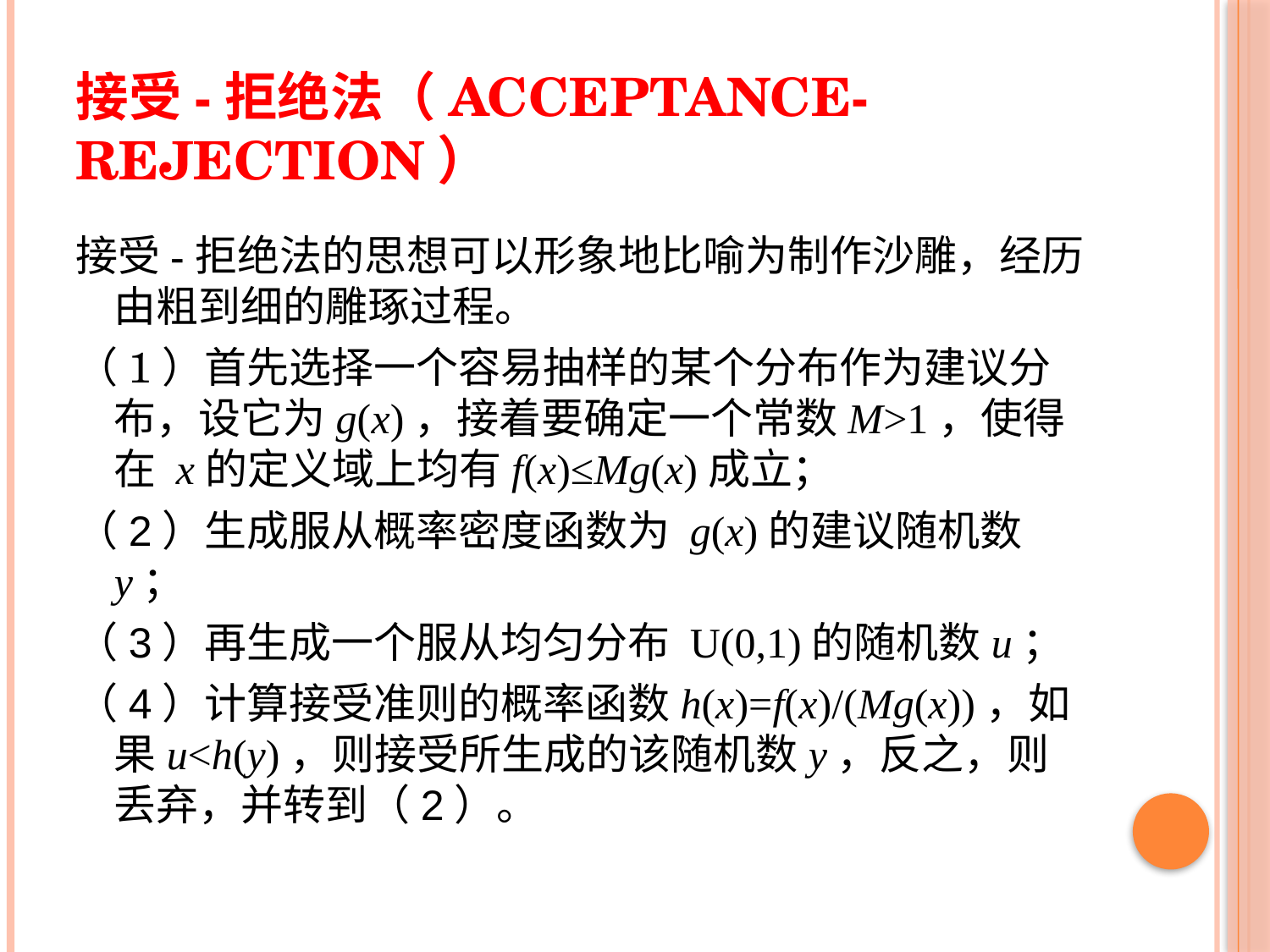

# 接受-拒绝法（acceptance-rejection）
接受-拒绝法的思想可以形象地比喻为制作沙雕，经历由粗到细的雕琢过程。
（1）首先选择一个容易抽样的某个分布作为建议分布，设它为g(x)，接着要确定一个常数M>1，使得在 x的定义域上均有f(x)≤Mg(x)成立；
（2）生成服从概率密度函数为 g(x)的建议随机数y；
（3）再生成一个服从均匀分布 U(0,1)的随机数u；
（4）计算接受准则的概率函数h(x)=f(x)/(Mg(x))，如果u<h(y)，则接受所生成的该随机数y，反之，则丢弃，并转到（2）。